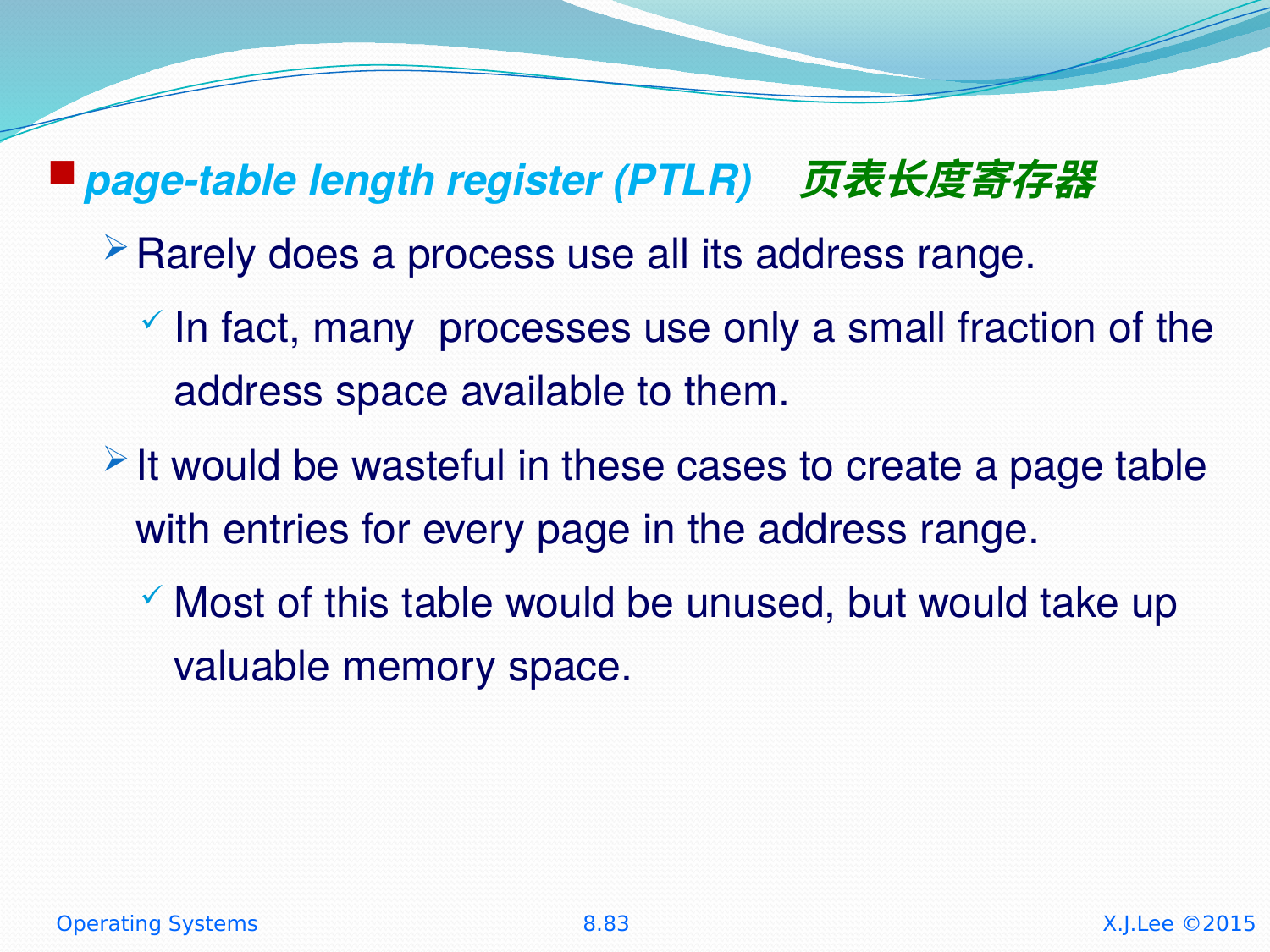

page-table length register (PTLR)   页表长度寄存器
Rarely does a process use all its address range.
In fact, many  processes use only a small fraction of the address space available to them.
It would be wasteful in these cases to create a page table with entries for every page in the address range.
Most of this table would be unused, but would take up valuable memory space.
Operating Systems
8.83
X.J.Lee ©2015